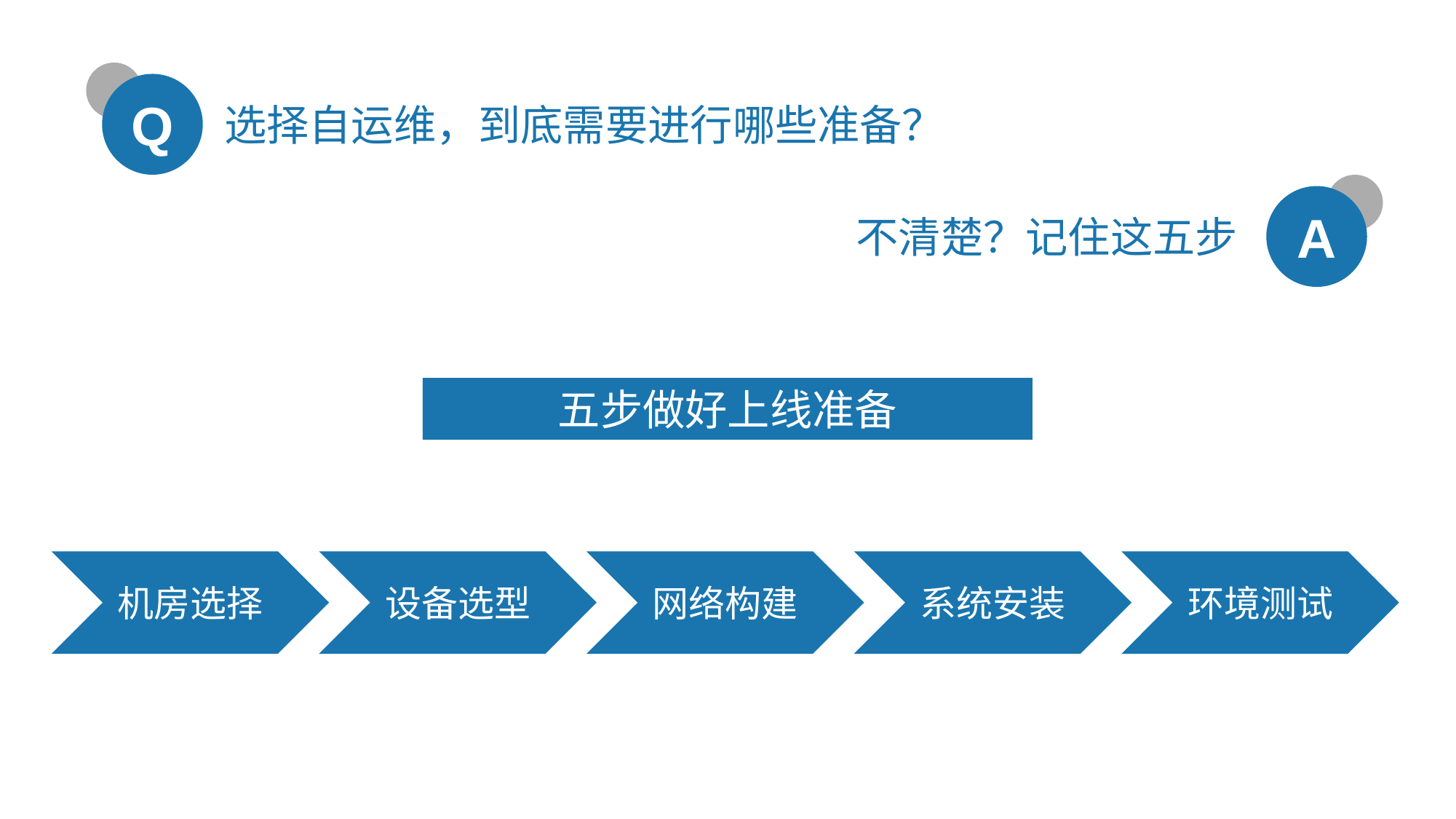

Q
选择自运维，到底需要进行哪些准备？

A
不清楚？记住这五步
五步做好上线准备

机房选择

设备选型

网络构建

系统安装

环境测试